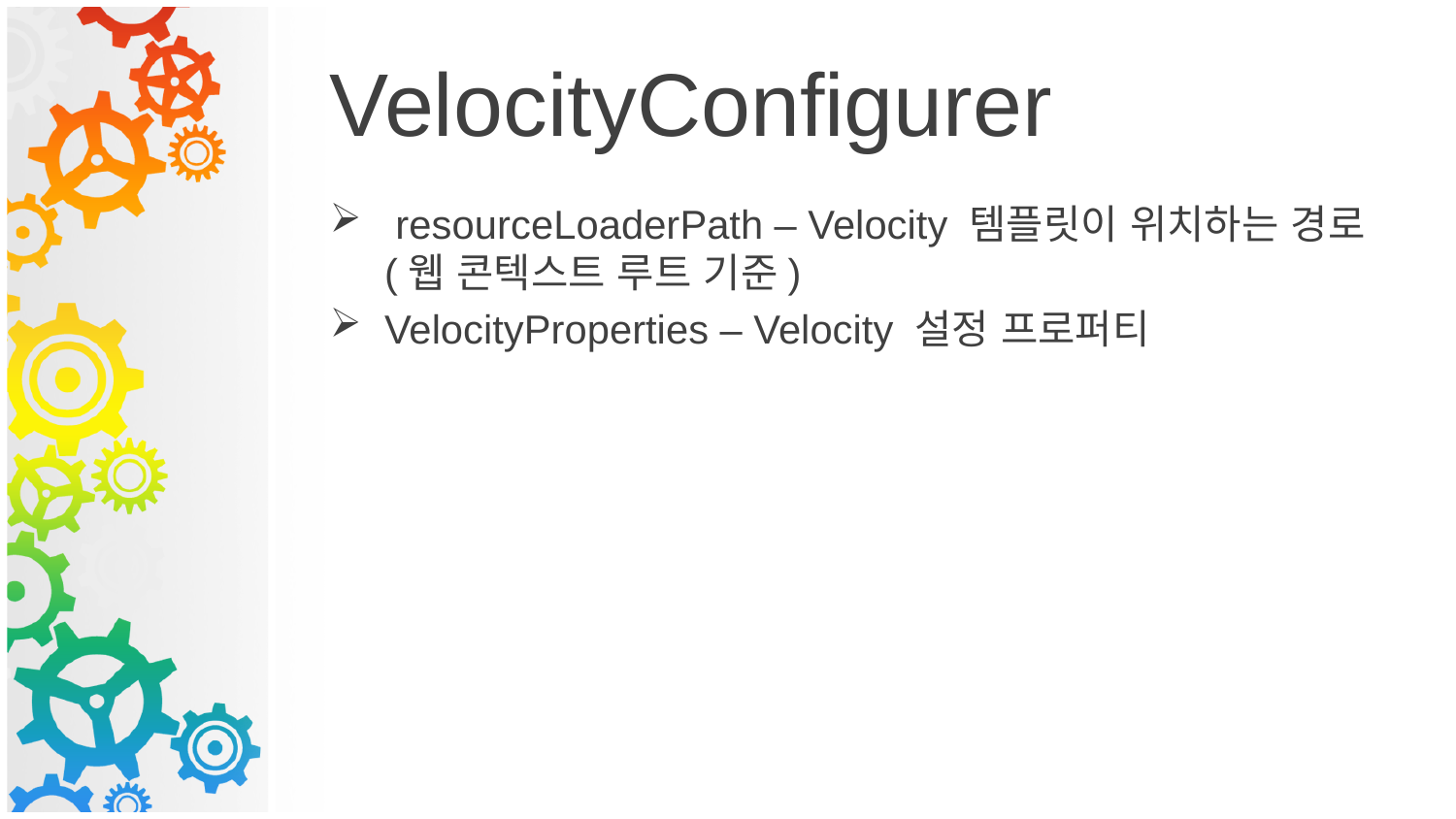

# VelocityConfigurer
 resourceLoaderPath – Velocity 템플릿이 위치하는 경로(웹 콘텍스트 루트 기준)
VelocityProperties – Velocity 설정 프로퍼티